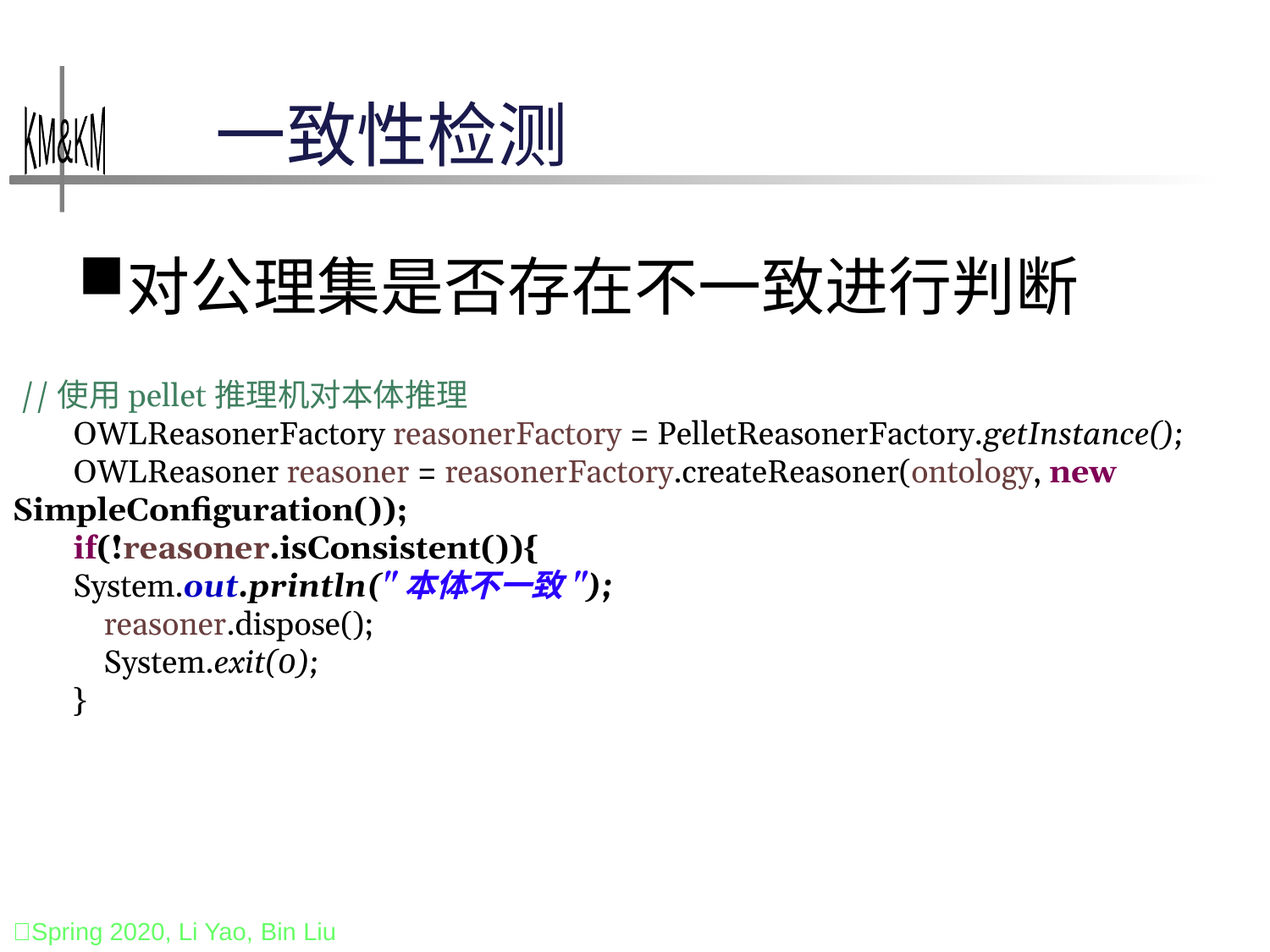

# 一致性检测
对公理集是否存在不一致进行判断
 //使用pellet推理机对本体推理
        OWLReasonerFactory reasonerFactory = PelletReasonerFactory.getInstance();
        OWLReasoner reasoner = reasonerFactory.createReasoner(ontology, new SimpleConfiguration());
        if(!reasoner.isConsistent()){
        System.out.println("本体不一致");
            reasoner.dispose();
            System.exit(0);
        }